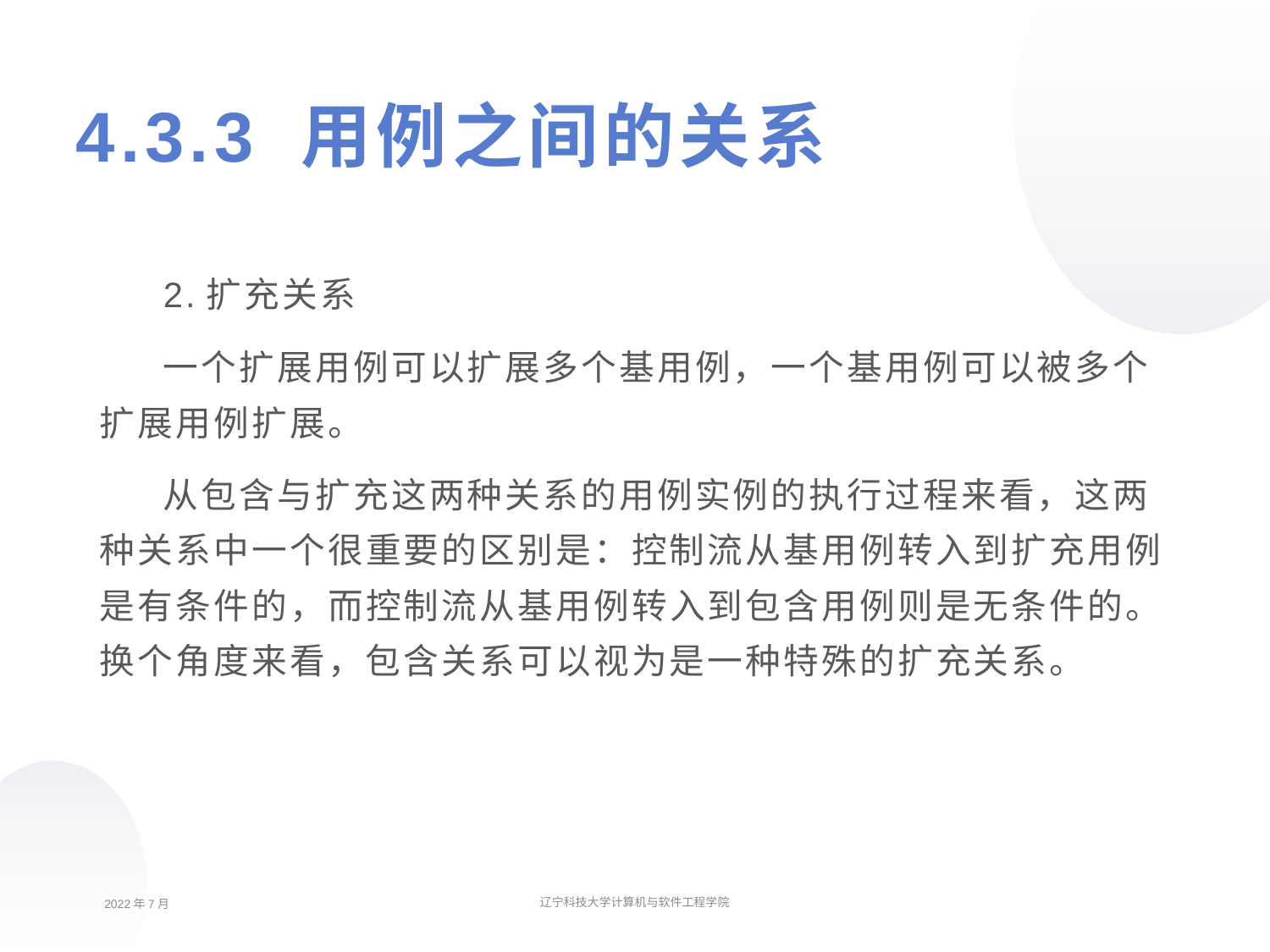

4.3.3 用例之间的关系
2.扩充关系
一个扩展用例可以扩展多个基用例，一个基用例可以被多个扩展用例扩展。
从包含与扩充这两种关系的用例实例的执行过程来看，这两种关系中一个很重要的区别是：控制流从基用例转入到扩充用例是有条件的，而控制流从基用例转入到包含用例则是无条件的。换个角度来看，包含关系可以视为是一种特殊的扩充关系。

2022年7月
辽宁科技大学计算机与软件工程学院
39